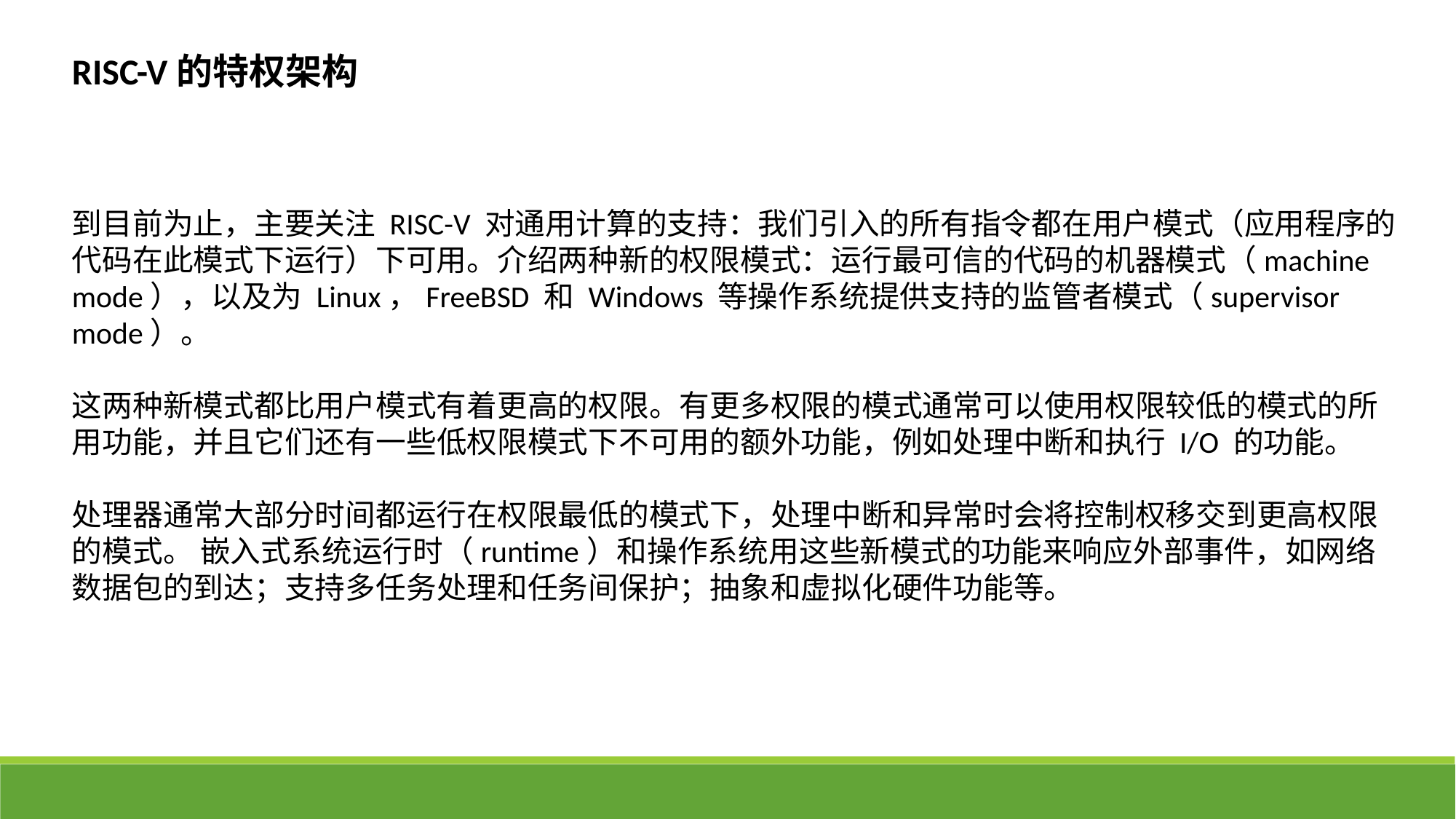

RISC-V的特权架构
到目前为止，主要关注 RISC-V 对通用计算的支持：我们引入的所有指令都在用户模式（应用程序的代码在此模式下运行）下可用。介绍两种新的权限模式：运行最可信的代码的机器模式（machine mode），以及为 Linux，FreeBSD 和 Windows 等操作系统提供支持的监管者模式（supervisor mode）。

这两种新模式都比用户模式有着更高的权限。有更多权限的模式通常可以使用权限较低的模式的所用功能，并且它们还有一些低权限模式下不可用的额外功能，例如处理中断和执行 I/O 的功能。

处理器通常大部分时间都运行在权限最低的模式下，处理中断和异常时会将控制权移交到更高权限的模式。 嵌入式系统运行时（runtime）和操作系统用这些新模式的功能来响应外部事件，如网络数据包的到达；支持多任务处理和任务间保护；抽象和虚拟化硬件功能等。